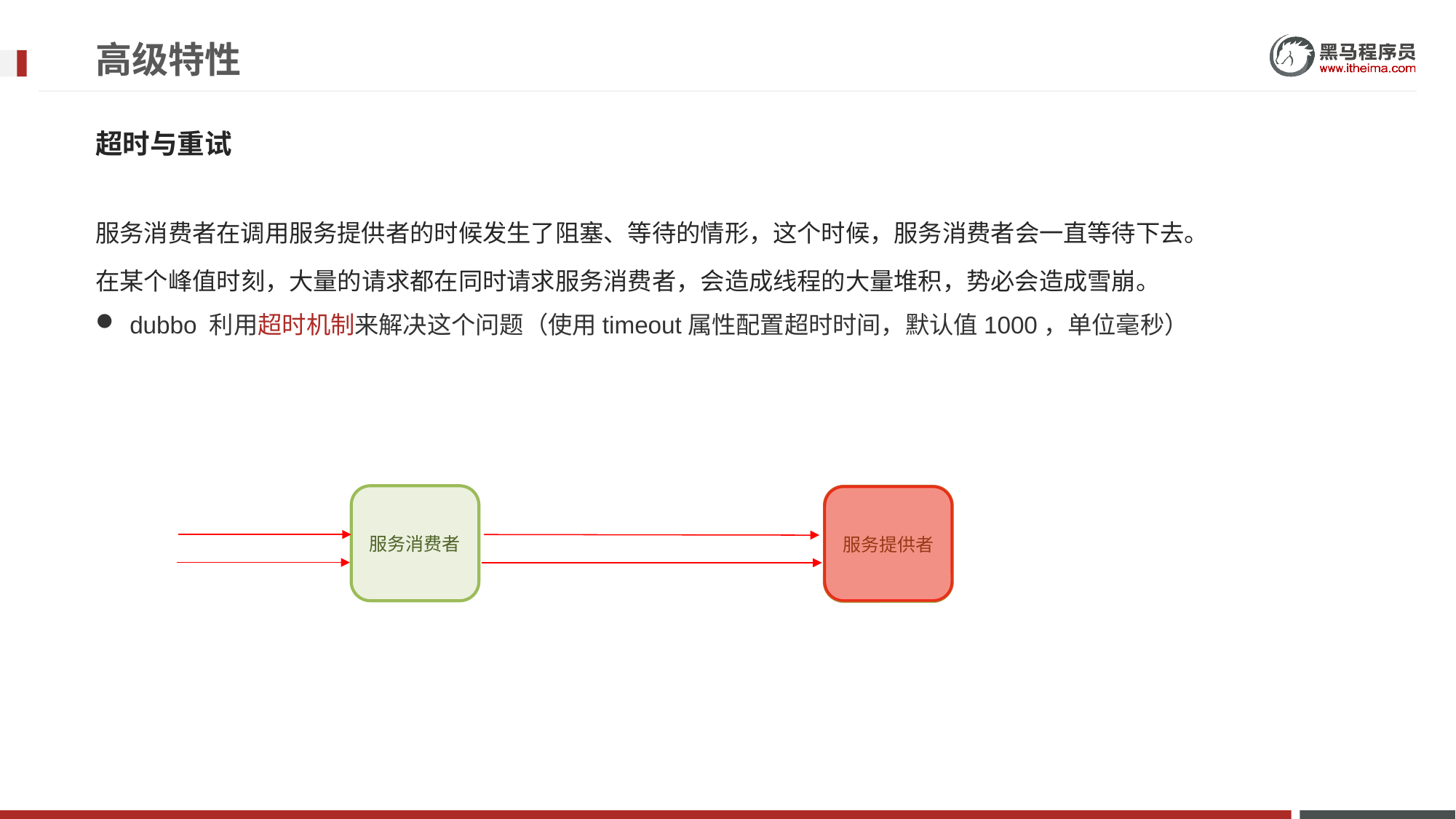

# 高级特性
超时与重试
服务消费者在调用服务提供者的时候发生了阻塞、等待的情形，这个时候，服务消费者会一直等待下去。
在某个峰值时刻，大量的请求都在同时请求服务消费者，会造成线程的大量堆积，势必会造成雪崩。
dubbo 利用超时机制来解决这个问题（使用timeout属性配置超时时间，默认值1000，单位毫秒）

服务消费者
服务提供者